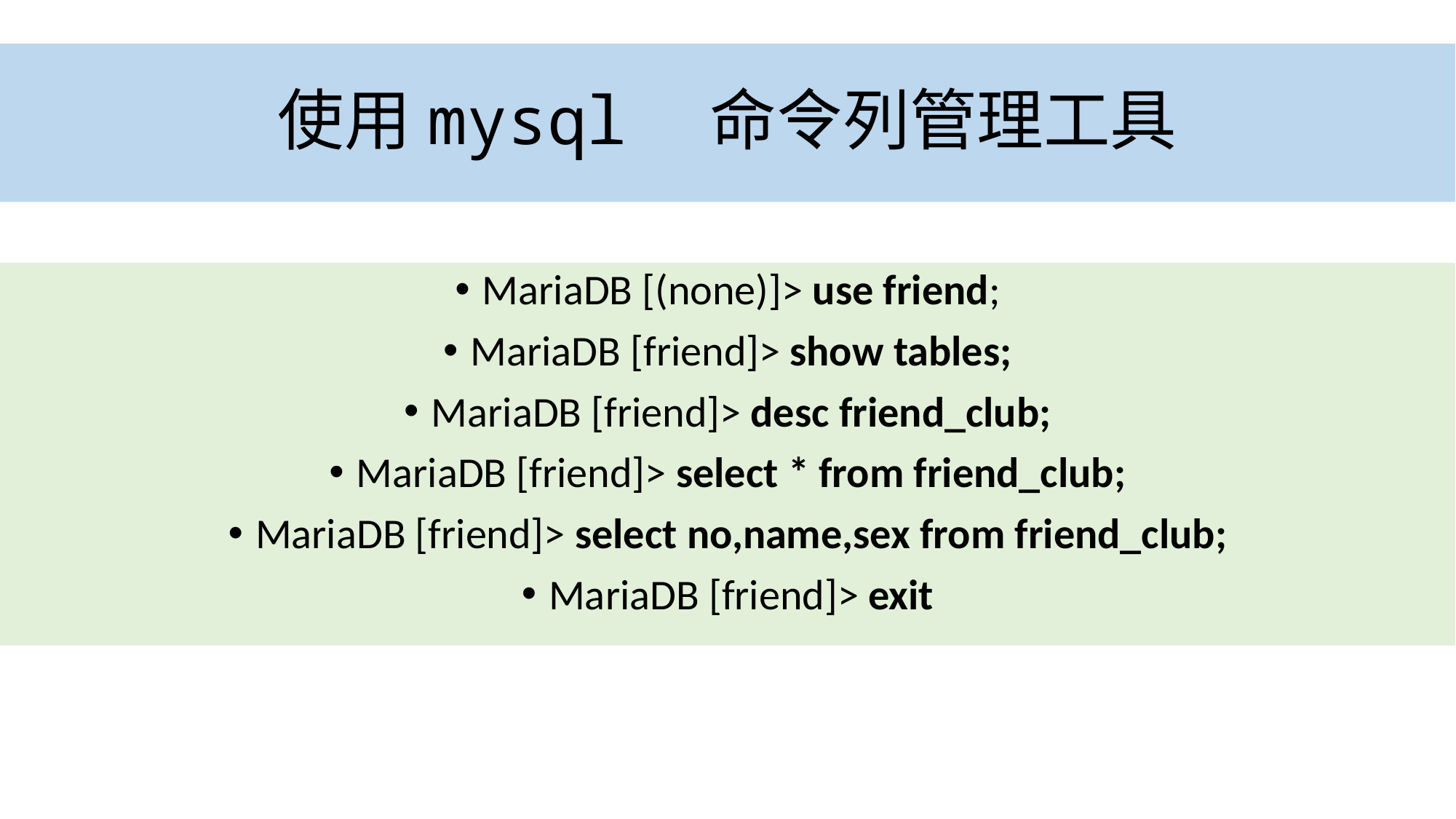

# 使用mysql　命令列管理工具
MariaDB [(none)]> use friend;
MariaDB [friend]> show tables;
MariaDB [friend]> desc friend_club;
MariaDB [friend]> select * from friend_club;
MariaDB [friend]> select no,name,sex from friend_club;
MariaDB [friend]> exit